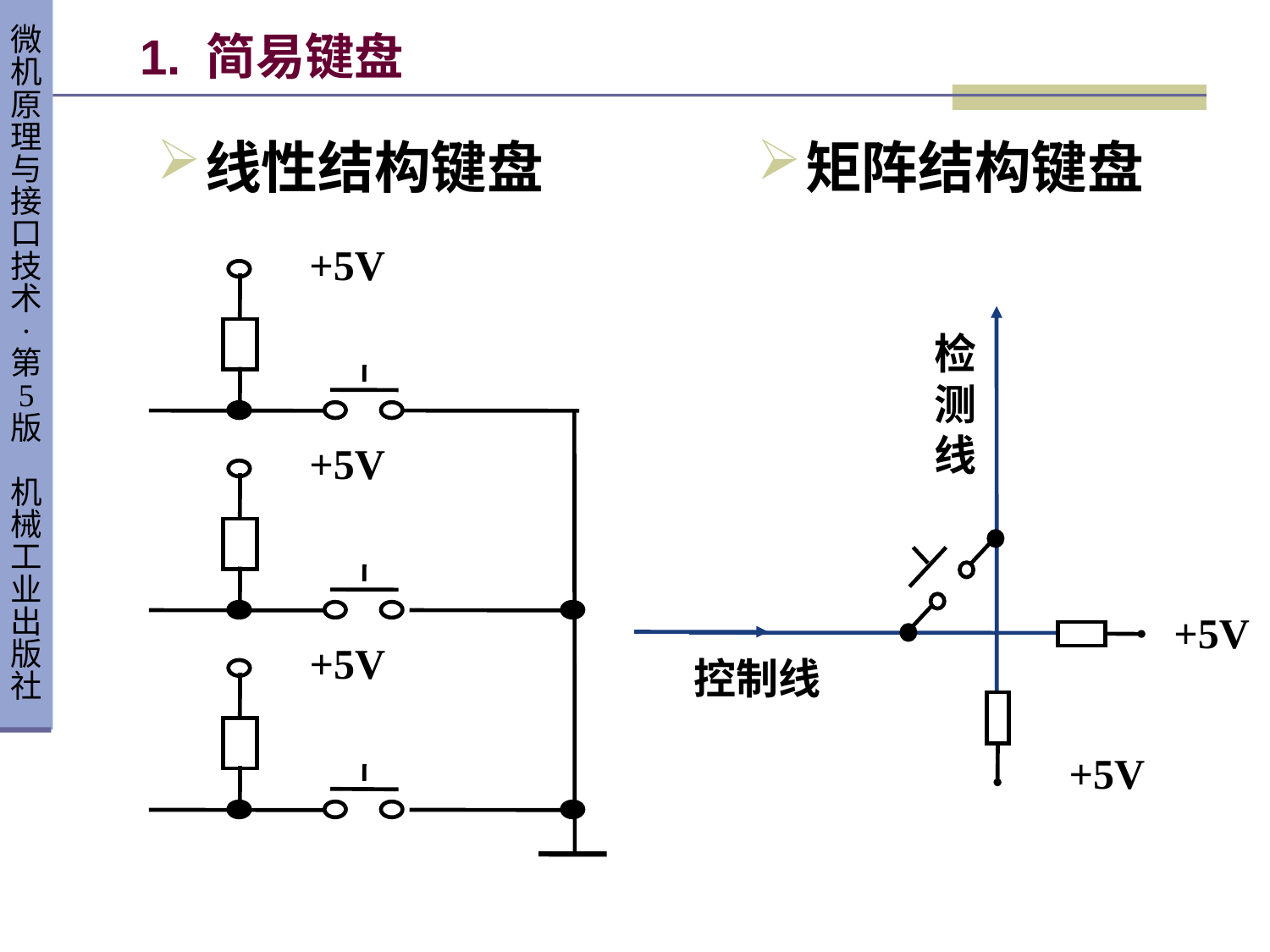

# 1. 简易键盘
线性结构键盘
矩阵结构键盘
+5V

+5V

+5V

检
测
线

+5V

控制线

+5V